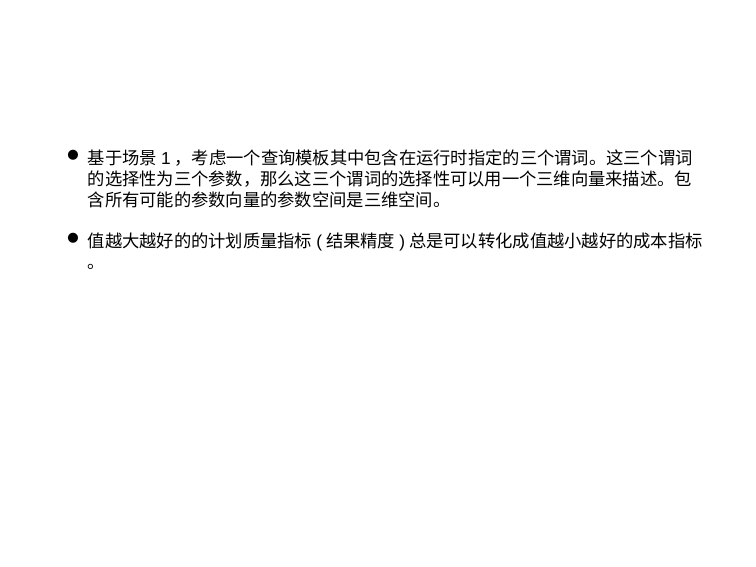

基于场景1，考虑一个查询模板其中包含在运行时指定的三个谓词。这三个谓词的选择性为三个参数，那么这三个谓词的选择性可以用一个三维向量来描述。包含所有可能的参数向量的参数空间是三维空间。

值越大越好的的计划质量指标(结果精度)总是可以转化成值越小越好的成本指标 。